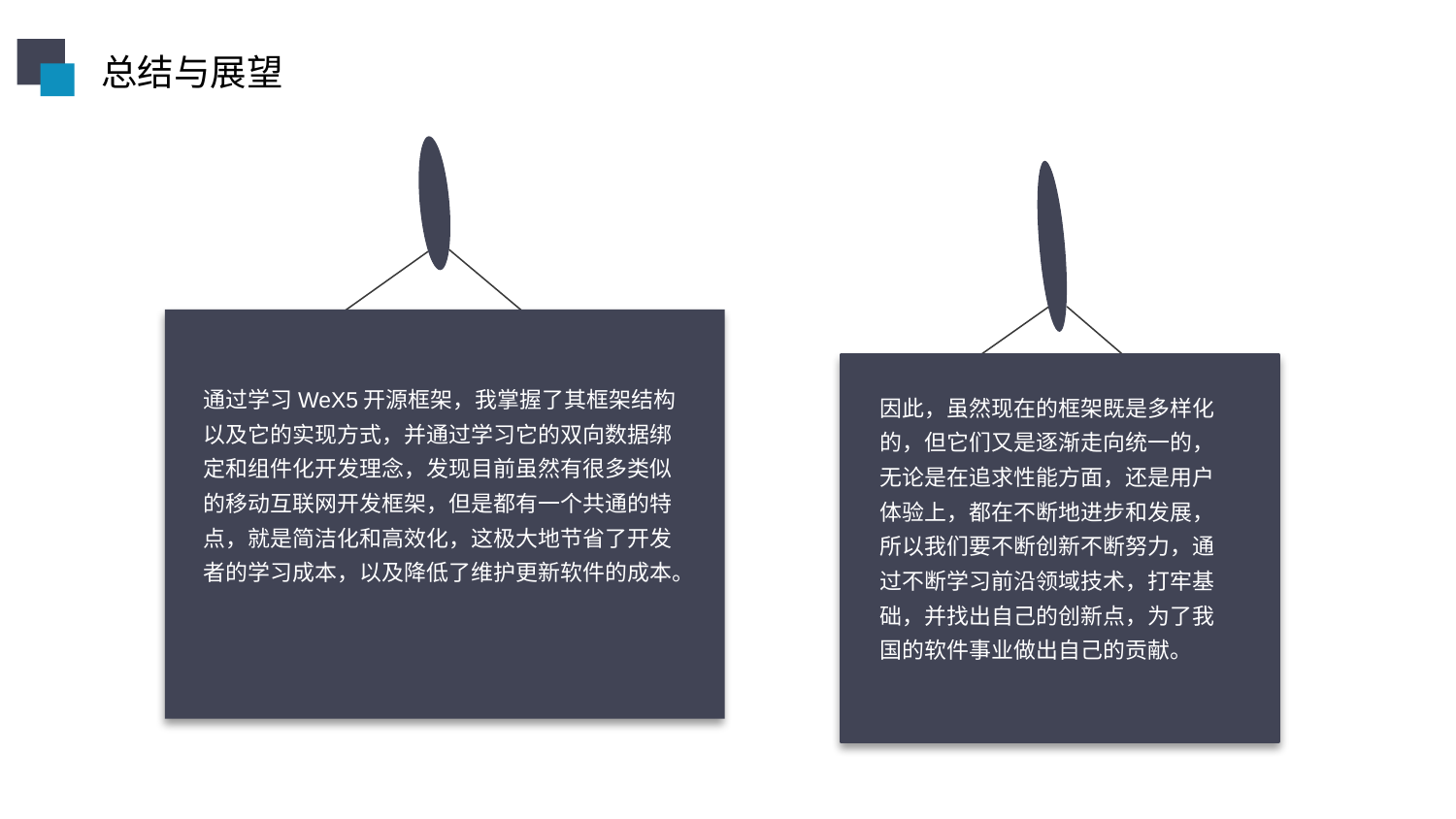

总结与展望

通过学习WeX5开源框架，我掌握了其框架结构以及它的实现方式，并通过学习它的双向数据绑定和组件化开发理念，发现目前虽然有很多类似的移动互联网开发框架，但是都有一个共通的特点，就是简洁化和高效化，这极大地节省了开发者的学习成本，以及降低了维护更新软件的成本。
因此，虽然现在的框架既是多样化的，但它们又是逐渐走向统一的，无论是在追求性能方面，还是用户体验上，都在不断地进步和发展，所以我们要不断创新不断努力，通过不断学习前沿领域技术，打牢基础，并找出自己的创新点，为了我国的软件事业做出自己的贡献。